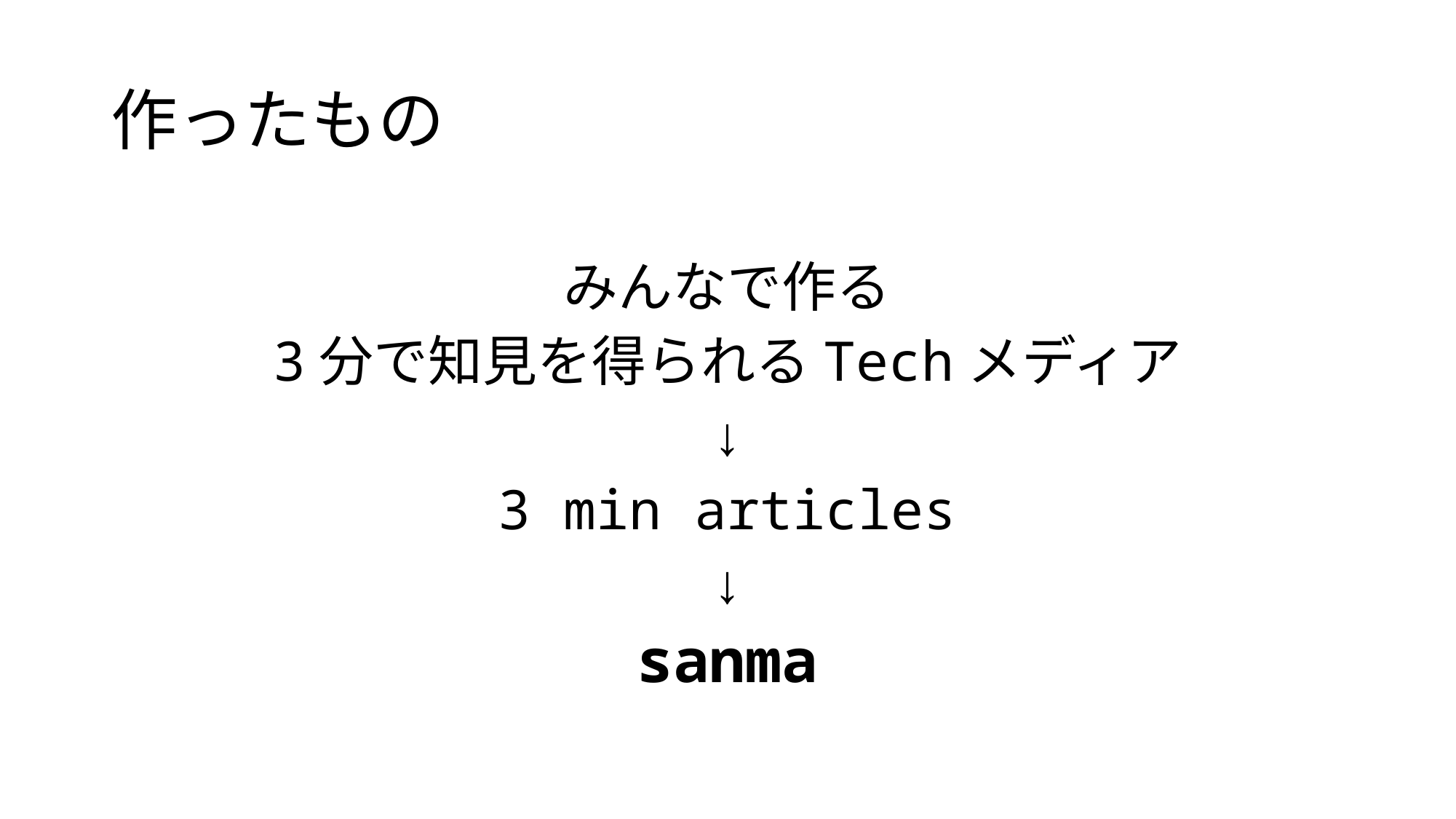

# 作ったもの
みんなで作る
3分で知見を得られるTechメディア
↓
3 min articles
↓
sanma